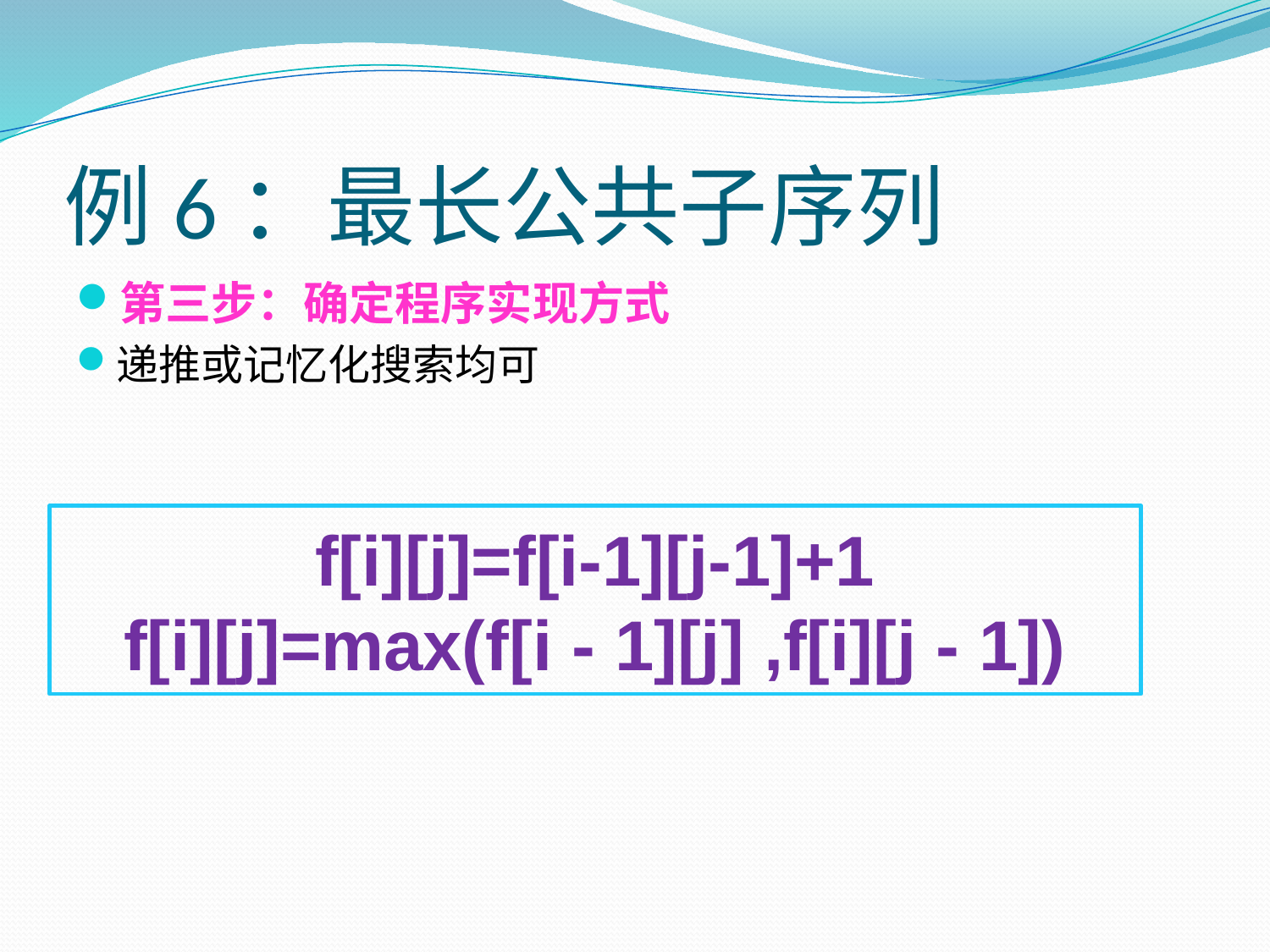

# 例6：最长公共子序列
第三步：确定程序实现方式
递推或记忆化搜索均可

f[i][j]=f[i-1][j-1]+1
f[i][j]=max(f[i - 1][j] ,f[i][j - 1])